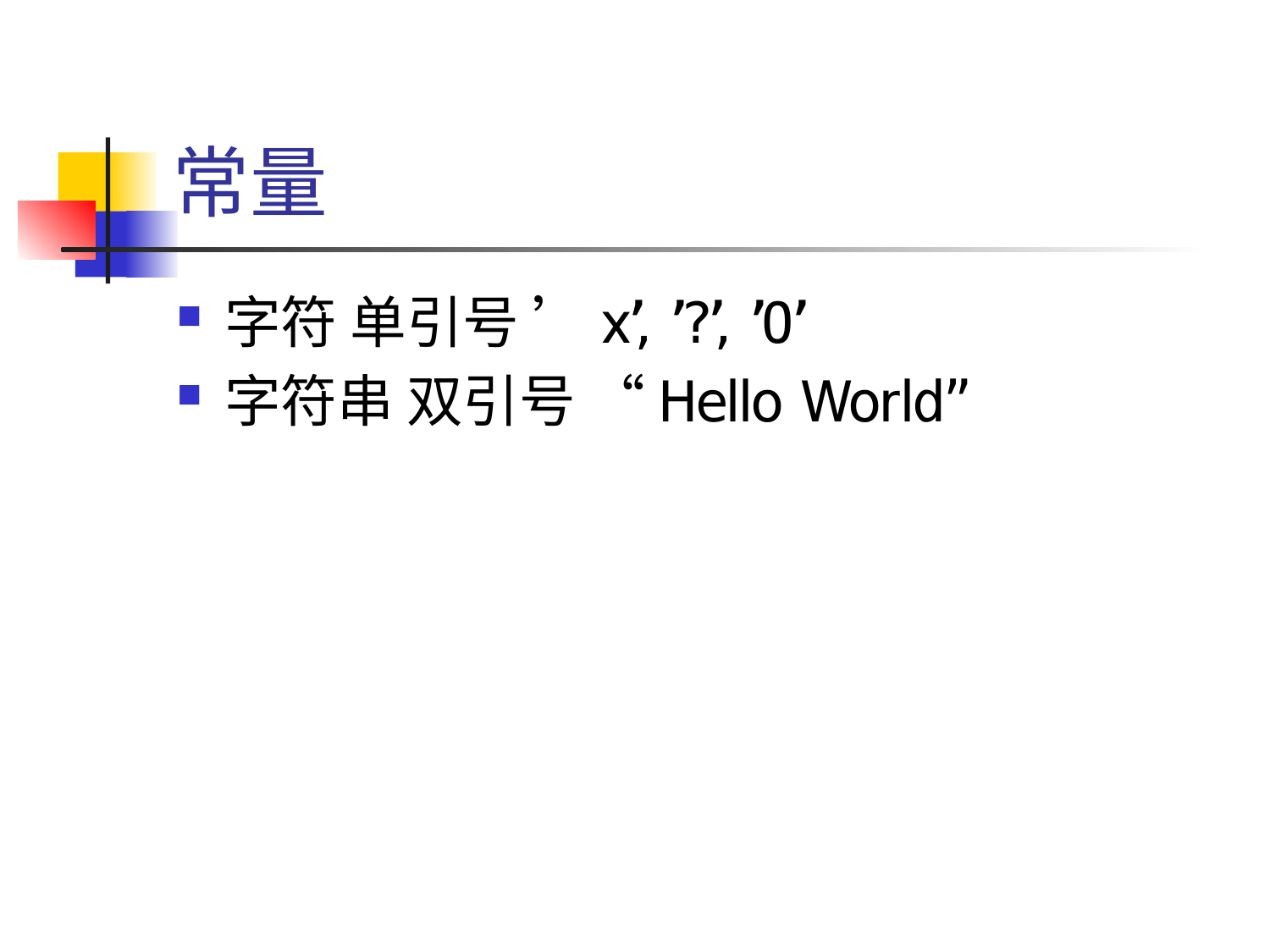

# 常量
字符 单引号 ’x’, ’?’, ’0’
字符串 双引号 “Hello World”